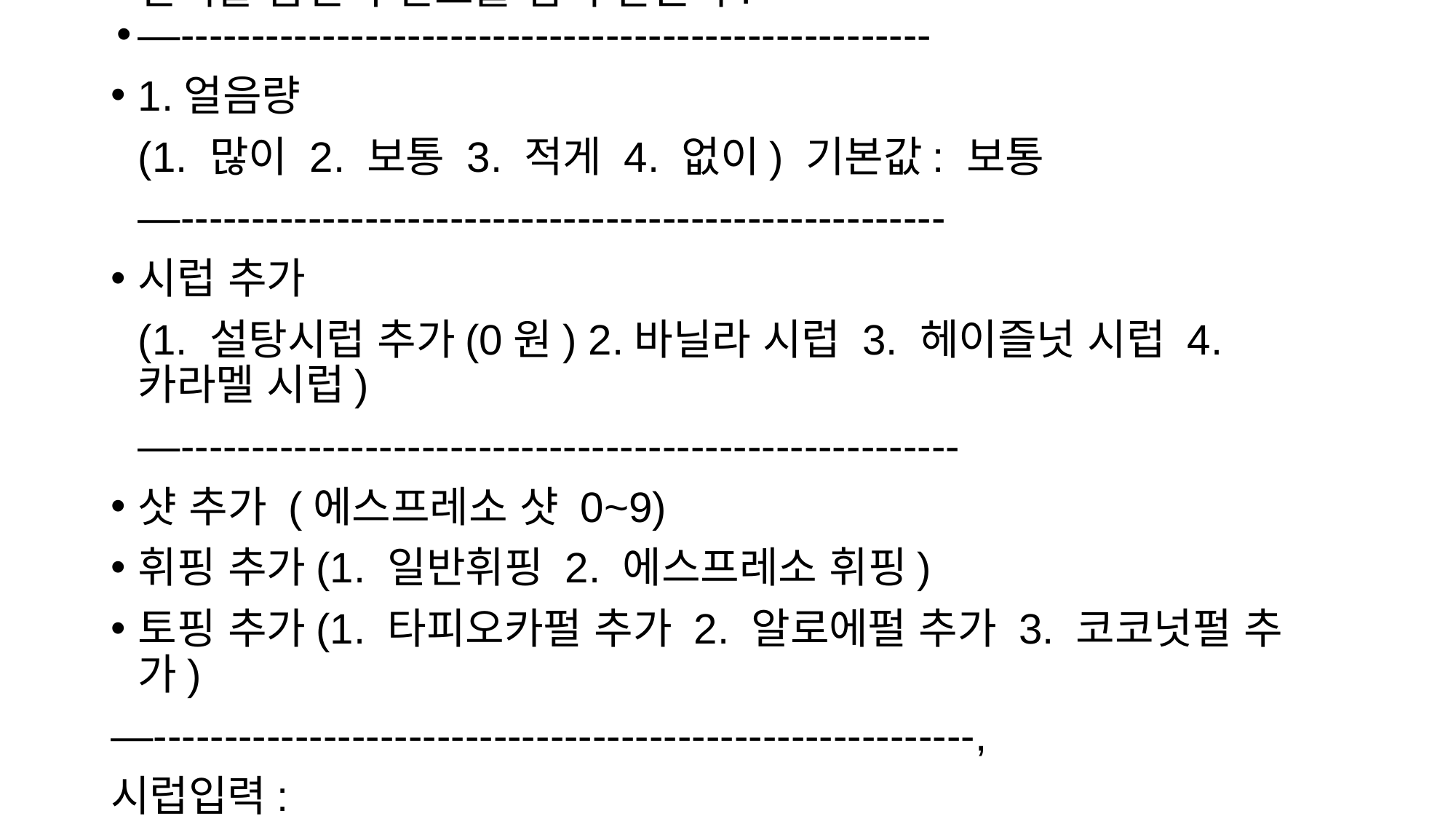

선택할 옵션의 번호를 입력 받는다.
—-----------------------------------------------------
1.얼음량
(1. 많이 2. 보통 3. 적게 4. 없이) 기본값: 보통
—------------------------------------------------------
시럽 추가
(1. 설탕시럽 추가(0원) 2.바닐라 시럽 3. 헤이즐넛 시럽 4. 카라멜 시럽)
—-------------------------------------------------------
샷 추가 (에스프레소 샷 0~9)
휘핑 추가(1. 일반휘핑 2. 에스프레소 휘핑)
토핑 추가(1. 타피오카펄 추가 2. 알로에펄 추가 3. 코코넛펄 추가)
—----------------------------------------------------------,
시럽입력:
주문 마지막 단계에서 ‘옵션을 저장하시겠습니까 (Y/N)’ 메시지 출력
> Y를 선택하면 저장된 핸드폰 번호가 없다면 번호를 입력받고 / 커스텀 된 옵션이 저장후 메시지 출력